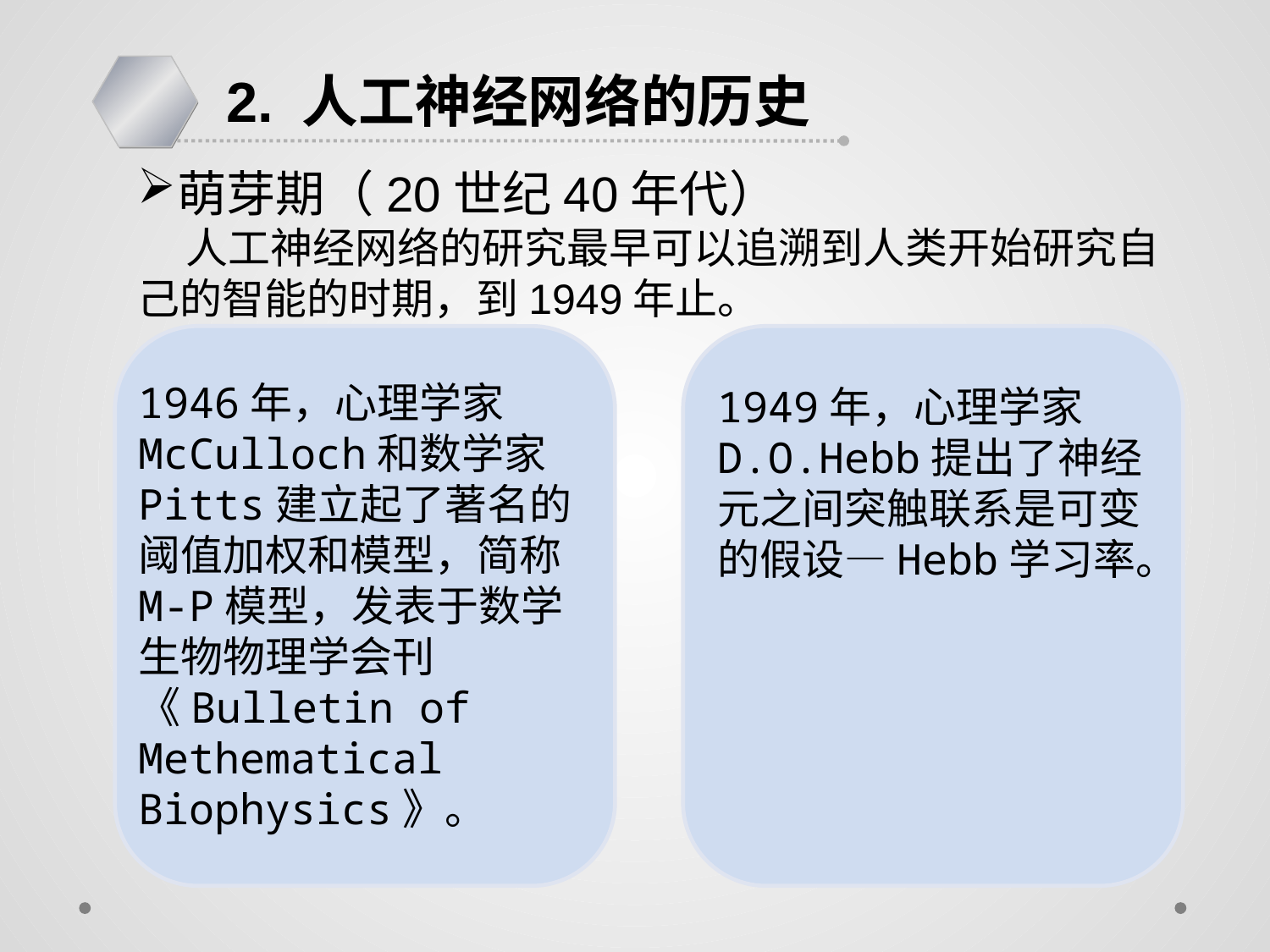

2. 人工神经网络的历史

萌芽期（20世纪40年代）
    人工神经网络的研究最早可以追溯到人类开始研究自己的智能的时期，到1949年止。

1946年，心理学家McCulloch和数学家Pitts建立起了著名的阈值加权和模型，简称M-P模型，发表于数学生物物理学会刊《Bulletin of Methematical Biophysics》。
1949年，心理学家D.O.Hebb提出了神经元之间突触联系是可变的假设—Hebb学习率。